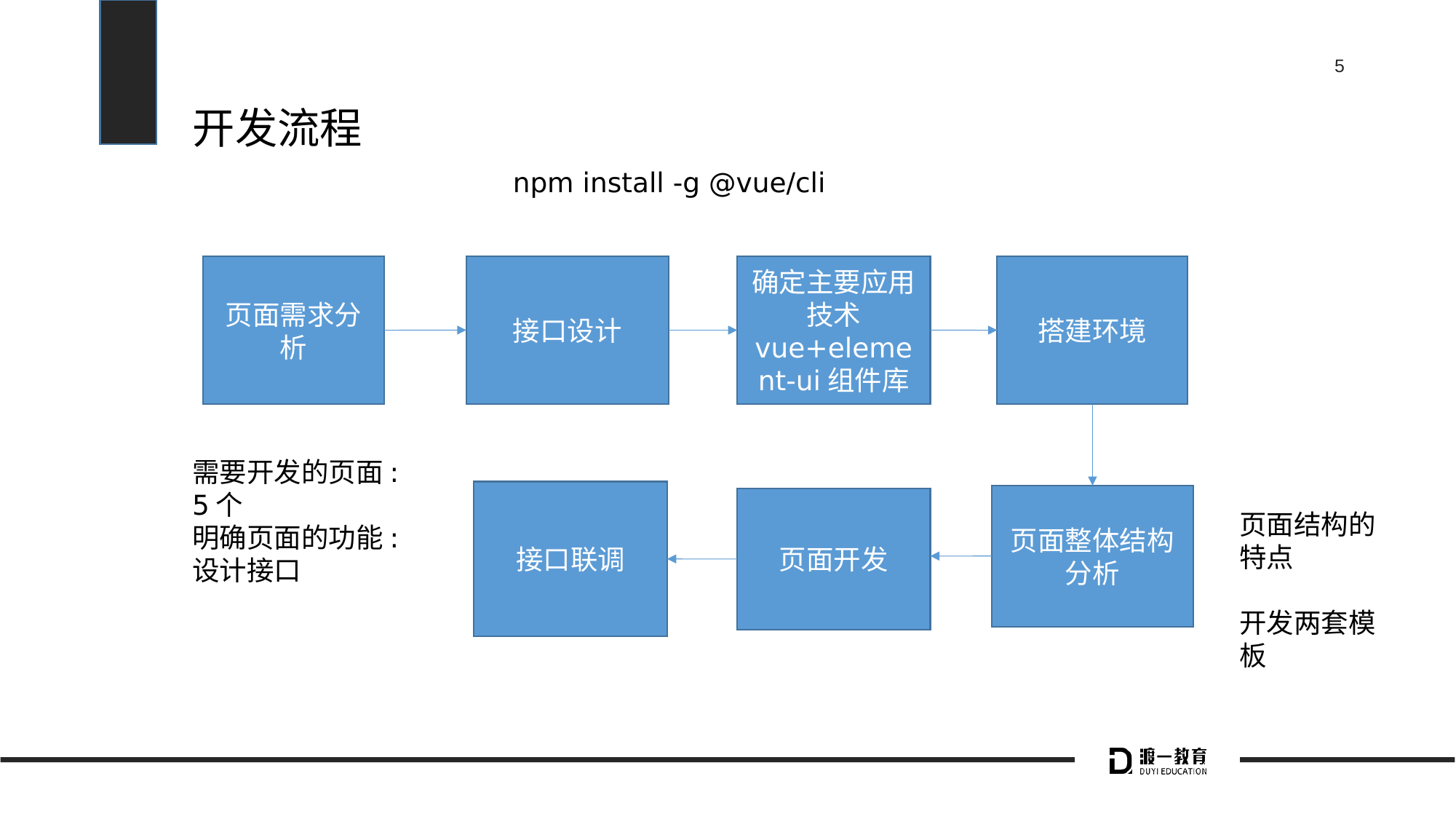

# 开发流程
npm install -g @vue/cli
页面需求分析
接口设计
确定主要应用技术
vue+element-ui组件库
搭建环境
需要开发的页面: 5个
明确页面的功能:设计接口
接口联调
页面整体结构分析
页面开发
页面结构的特点

开发两套模板